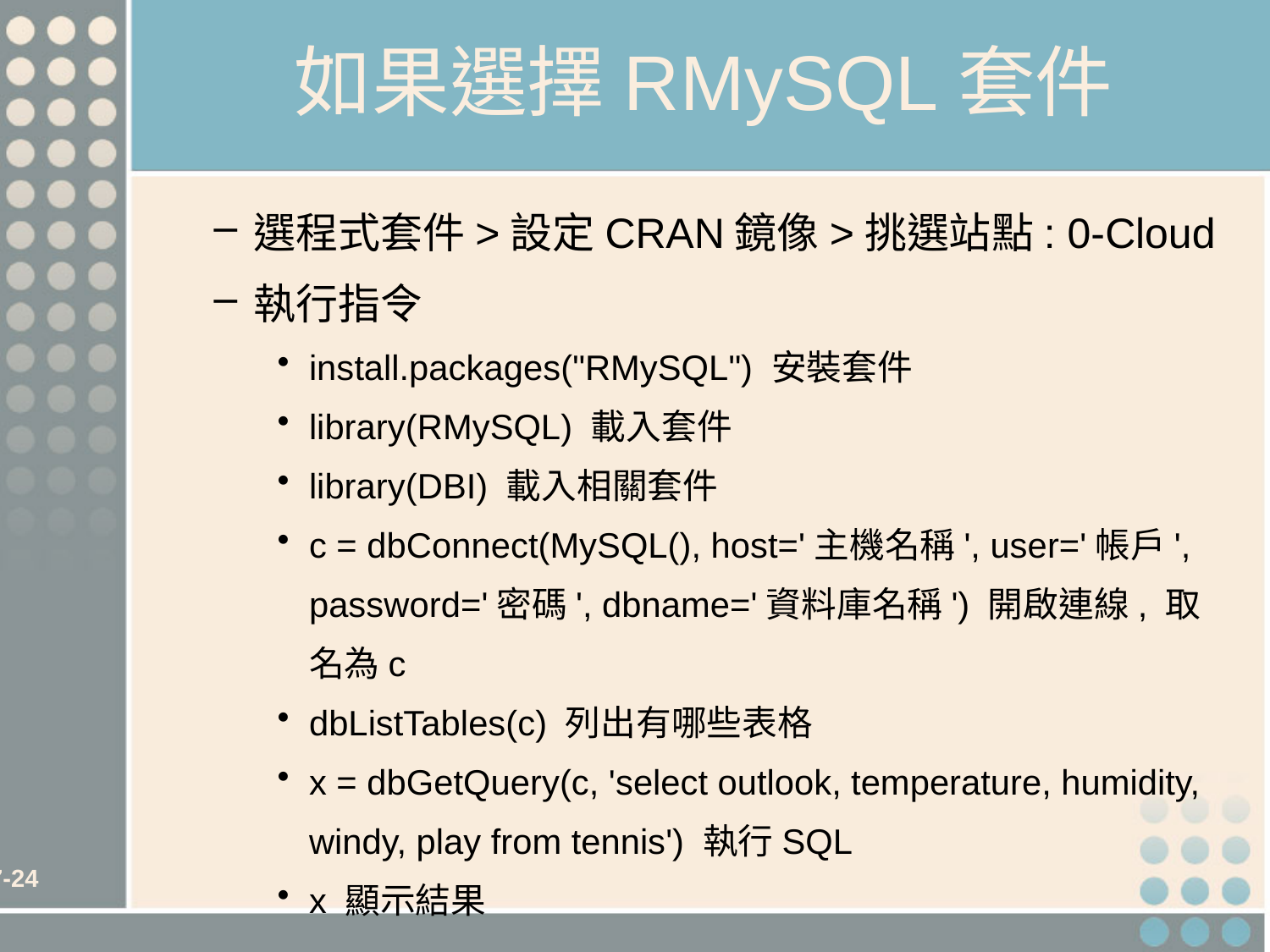

# 如果選擇RMySQL套件
選程式套件>設定CRAN鏡像>挑選站點: 0-Cloud
執行指令
install.packages("RMySQL") 安裝套件
library(RMySQL) 載入套件
library(DBI) 載入相關套件
c = dbConnect(MySQL(), host='主機名稱', user='帳戶', password='密碼', dbname='資料庫名稱') 開啟連線, 取名為c
dbListTables(c) 列出有哪些表格
x = dbGetQuery(c, 'select outlook, temperature, humidity, windy, play from tennis') 執行SQL
x 顯示結果